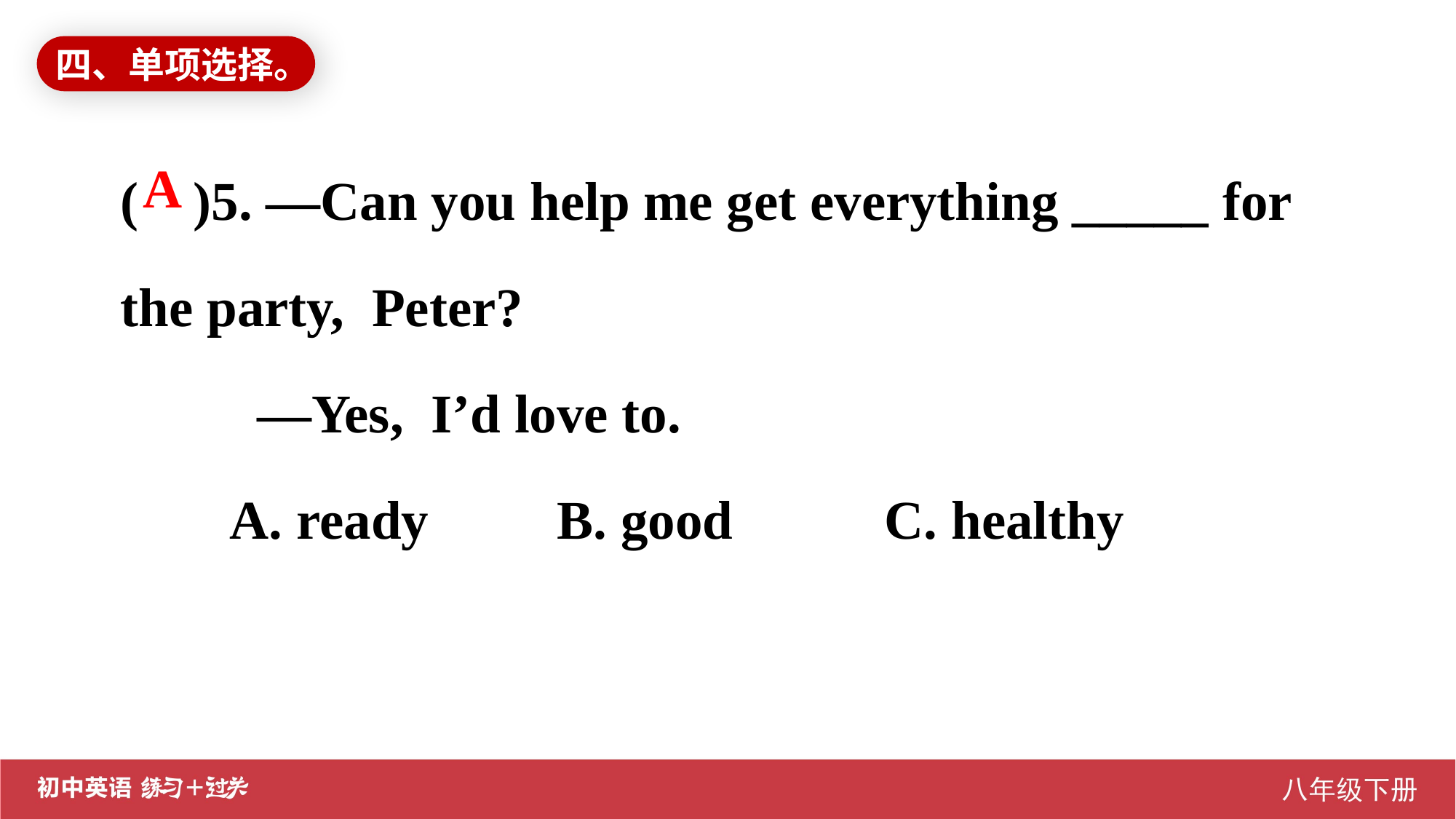

四、单项选择。
(    )5. —Can you help me get everything _____ for the party,  Peter?
	  —Yes,  I’d love to.
	A. ready		B. good 		C. healthy
A